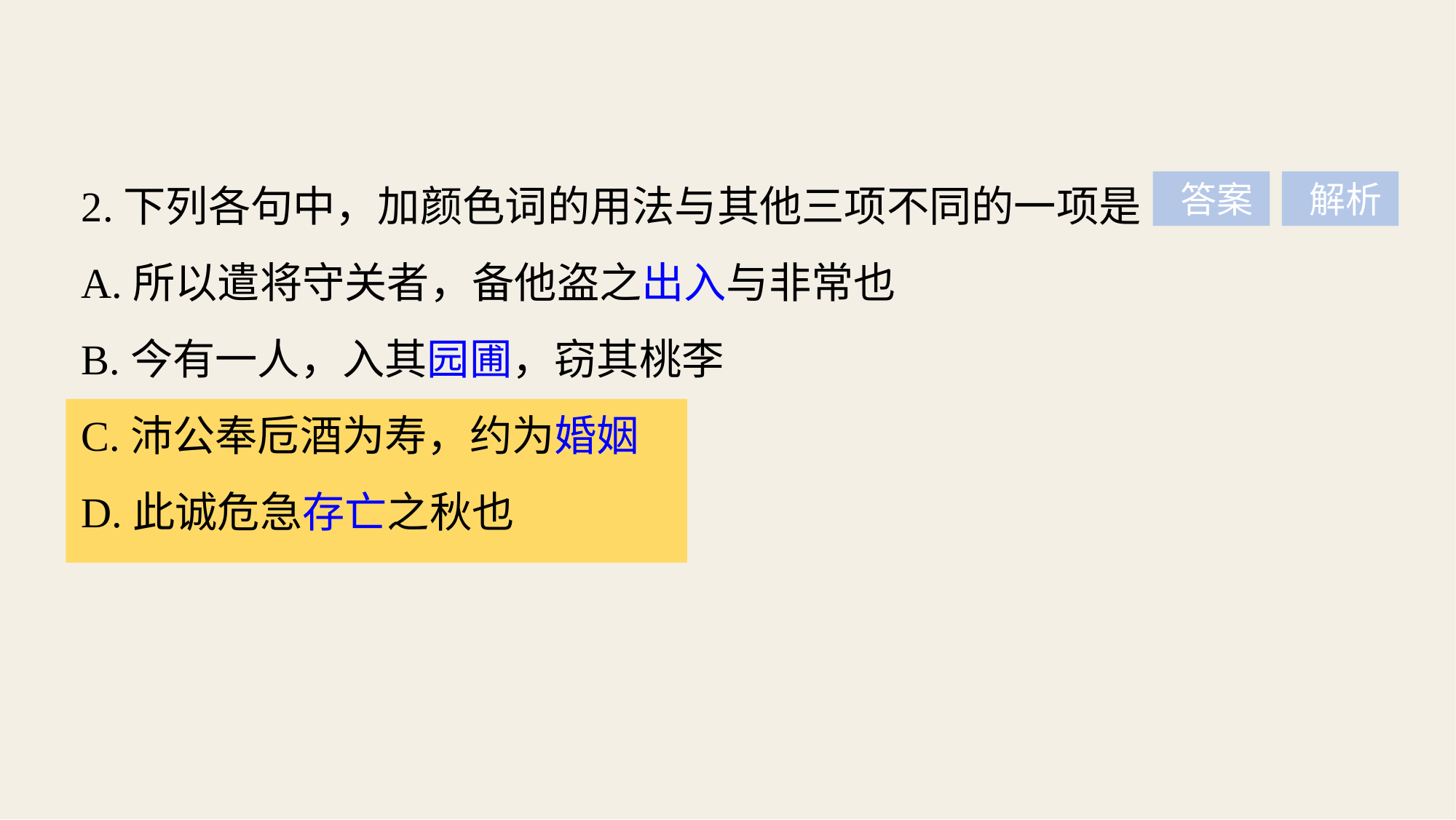

2.下列各句中，加颜色词的用法与其他三项不同的一项是
A.所以遣将守关者，备他盗之出入与非常也
B.今有一人，入其园圃，窃其桃李
C.沛公奉卮酒为寿，约为婚姻
D.此诚危急存亡之秋也
 答案
 解析